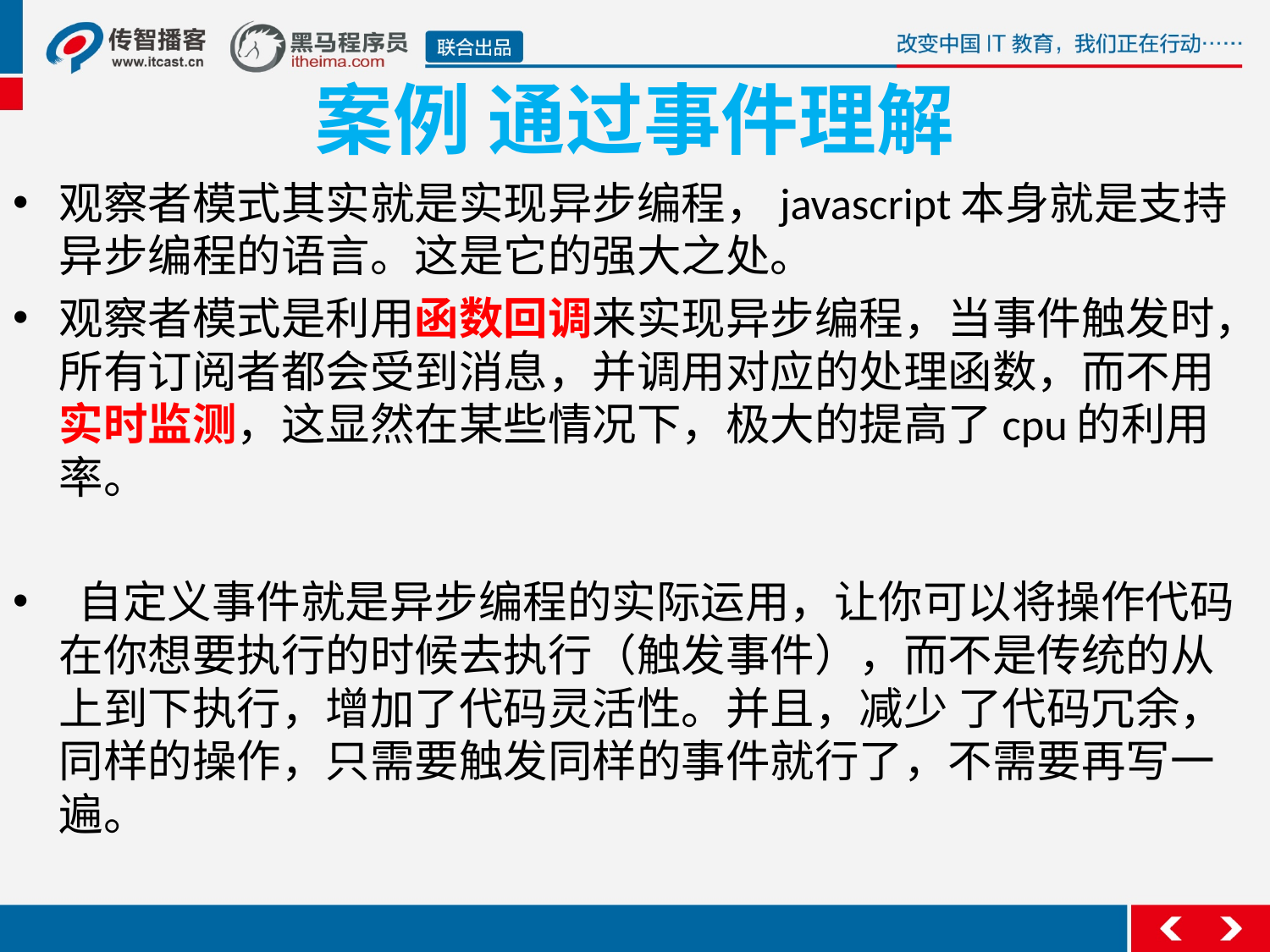

# 案例 通过事件理解
观察者模式其实就是实现异步编程，javascript本身就是支持异步编程的语言。这是它的强大之处。
观察者模式是利用函数回调来实现异步编程，当事件触发时，所有订阅者都会受到消息，并调用对应的处理函数，而不用实时监测，这显然在某些情况下，极大的提高了cpu的利用率。

 自定义事件就是异步编程的实际运用，让你可以将操作代码在你想要执行的时候去执行（触发事件），而不是传统的从上到下执行，增加了代码灵活性。并且，减少 了代码冗余，同样的操作，只需要触发同样的事件就行了，不需要再写一遍。